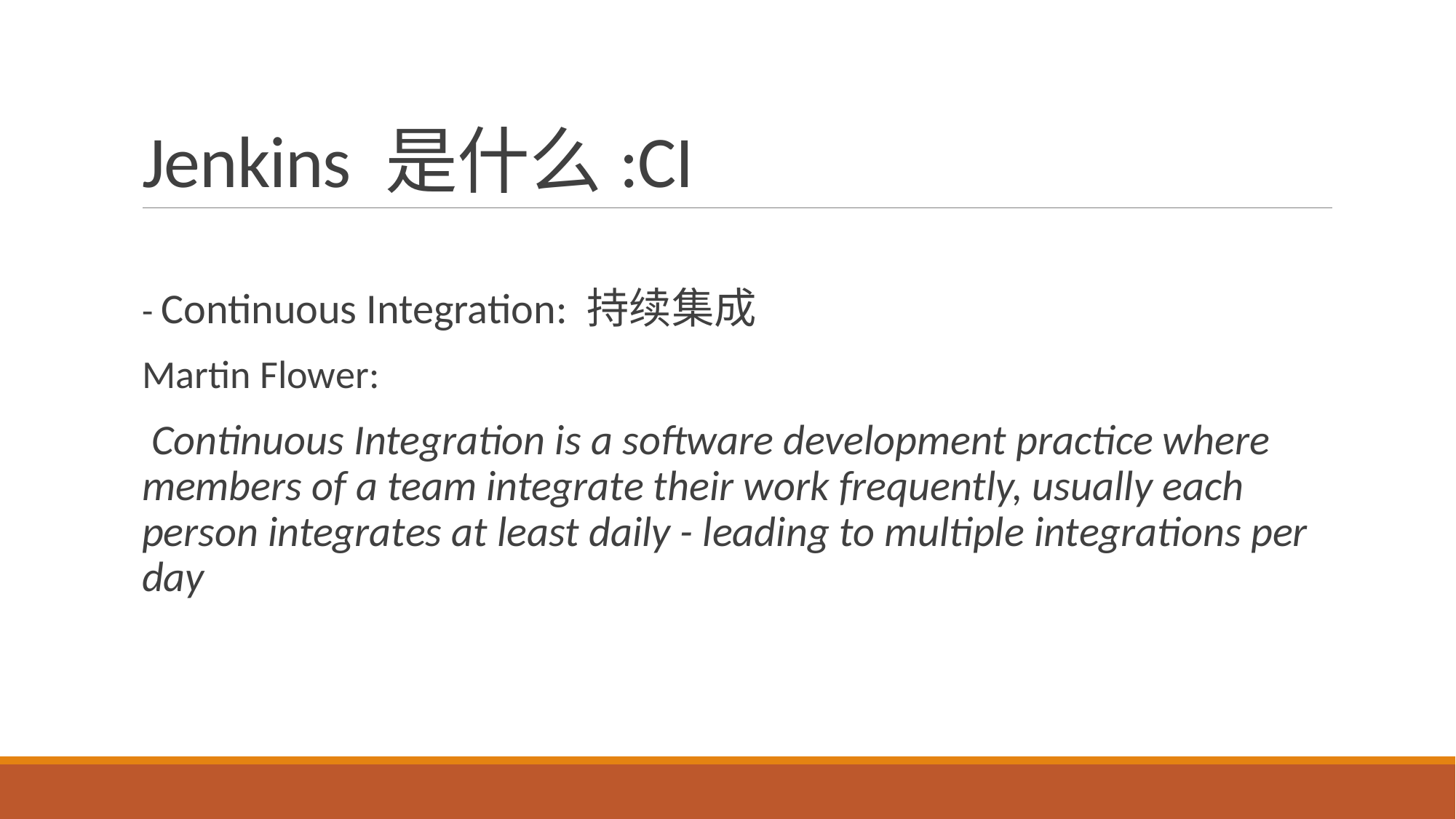

# Jenkins 是什么:CI

- Continuous Integration: 持续集成
Martin Flower:
 Continuous Integration is a software development practice where members of a team integrate their work frequently, usually each person integrates at least daily - leading to multiple integrations per day